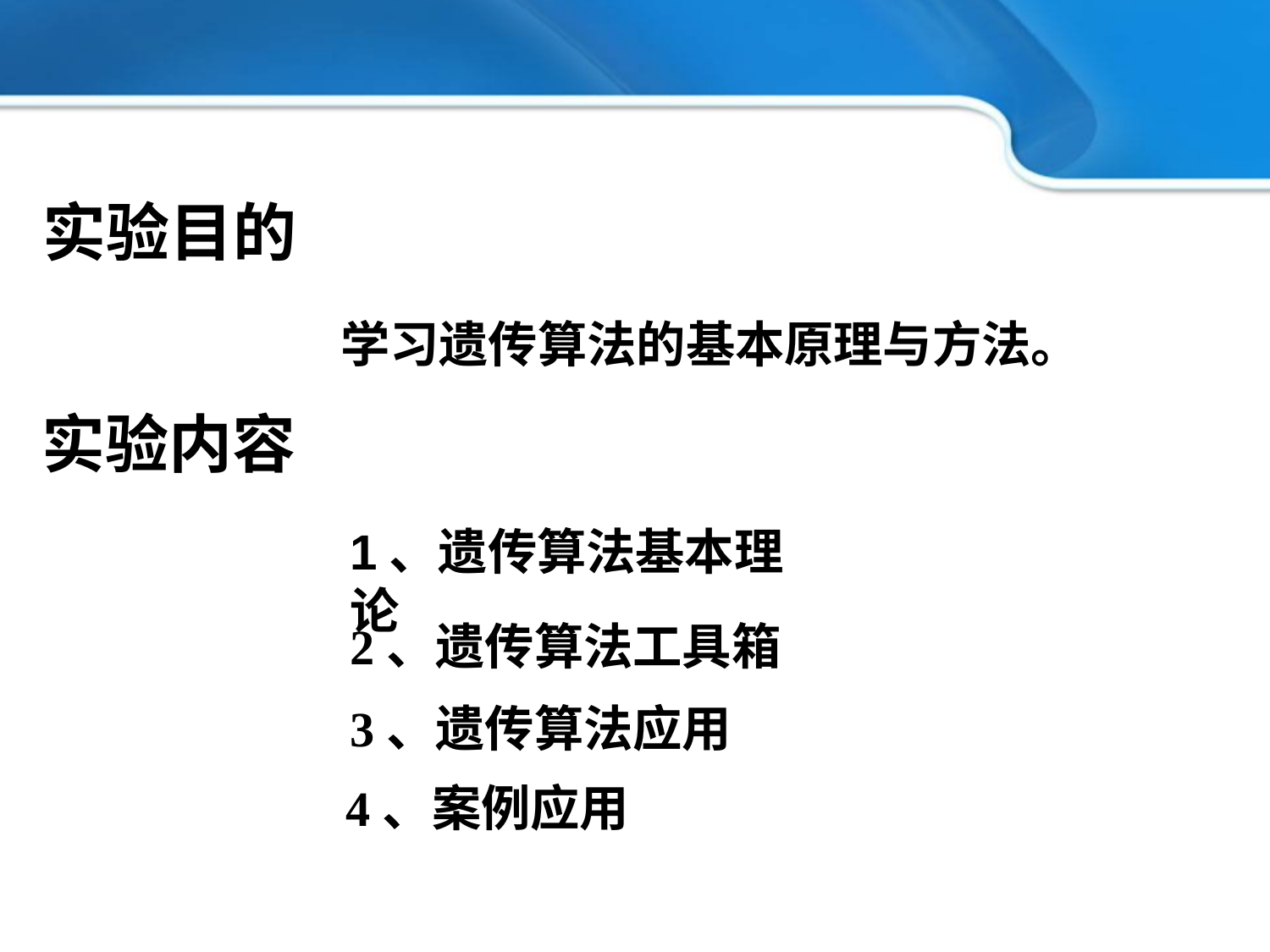

实验目的
学习遗传算法的基本原理与方法。
实验内容
1、遗传算法基本理论
2、遗传算法工具箱
3、遗传算法应用
4、案例应用